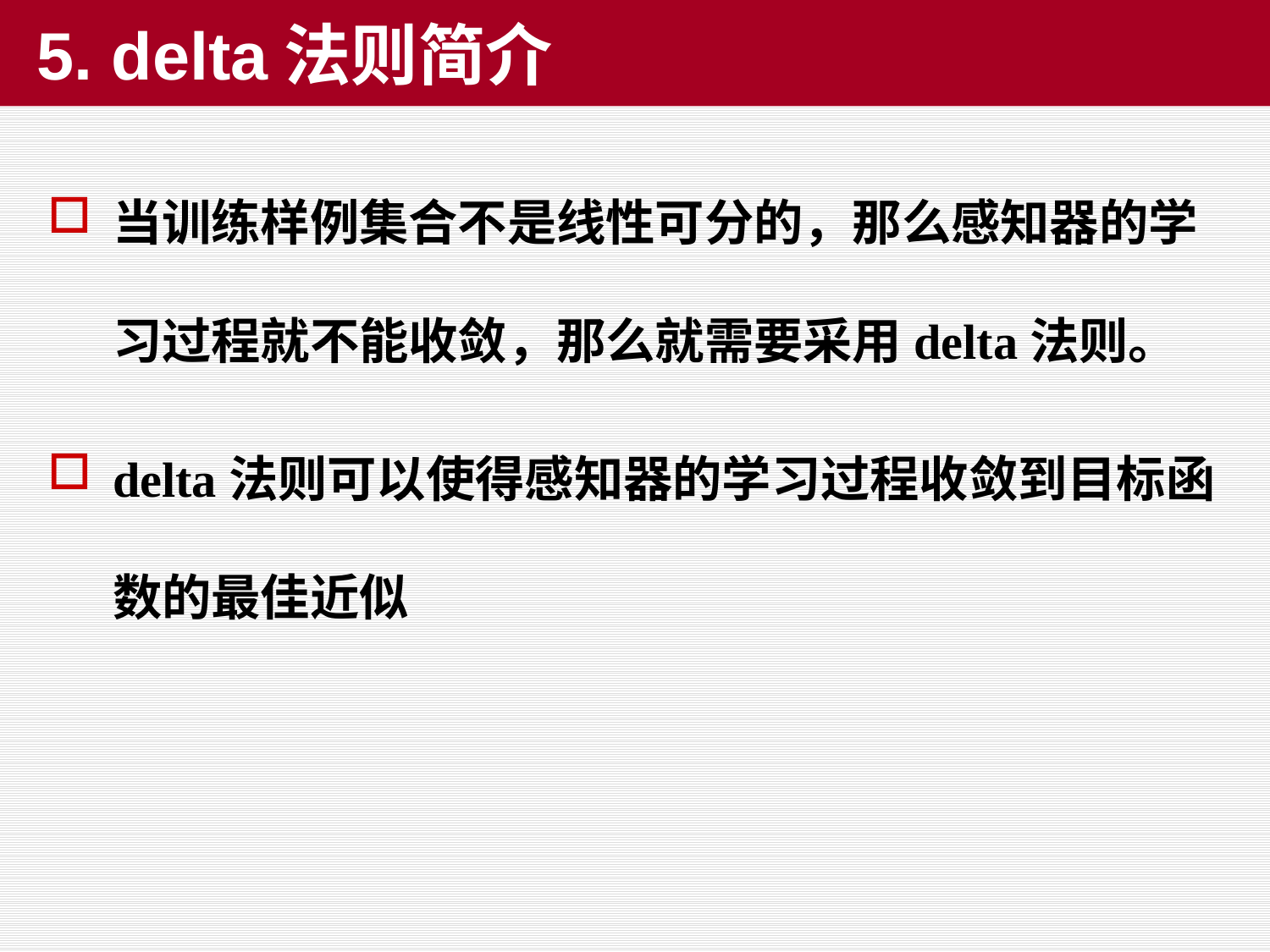

# 5. delta法则简介
当训练样例集合不是线性可分的，那么感知器的学习过程就不能收敛，那么就需要采用delta法则。
delta法则可以使得感知器的学习过程收敛到目标函数的最佳近似